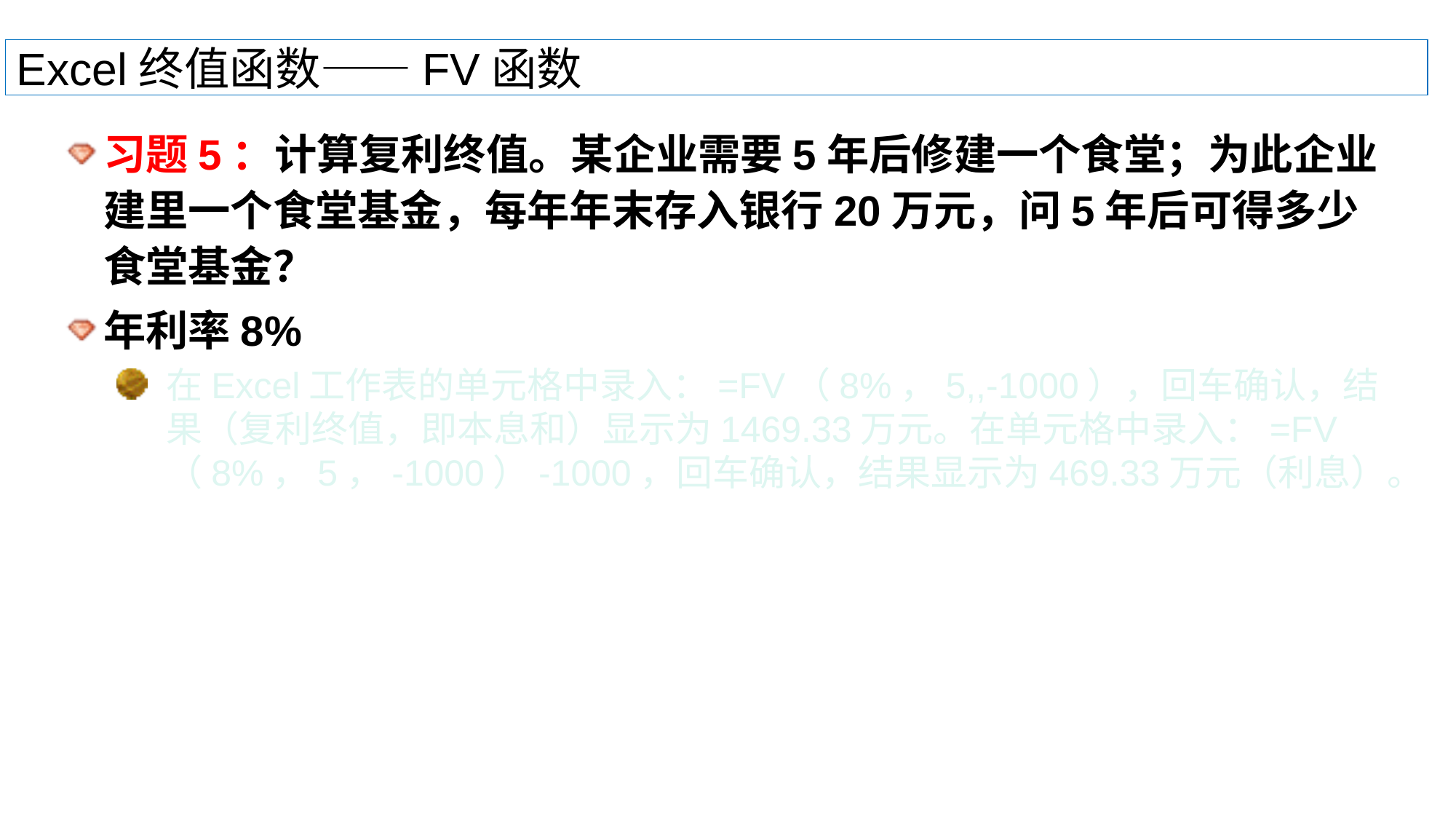

# Excel终值函数——FV函数
习题5：计算复利终值。某企业需要5年后修建一个食堂；为此企业建里一个食堂基金，每年年末存入银行20万元，问5年后可得多少食堂基金？
年利率8%
在Excel工作表的单元格中录入：=FV（8%，5,,-1000），回车确认，结果（复利终值，即本息和）显示为1469.33万元。在单元格中录入：=FV（8%，5，-1000）-1000，回车确认，结果显示为469.33万元（利息）。